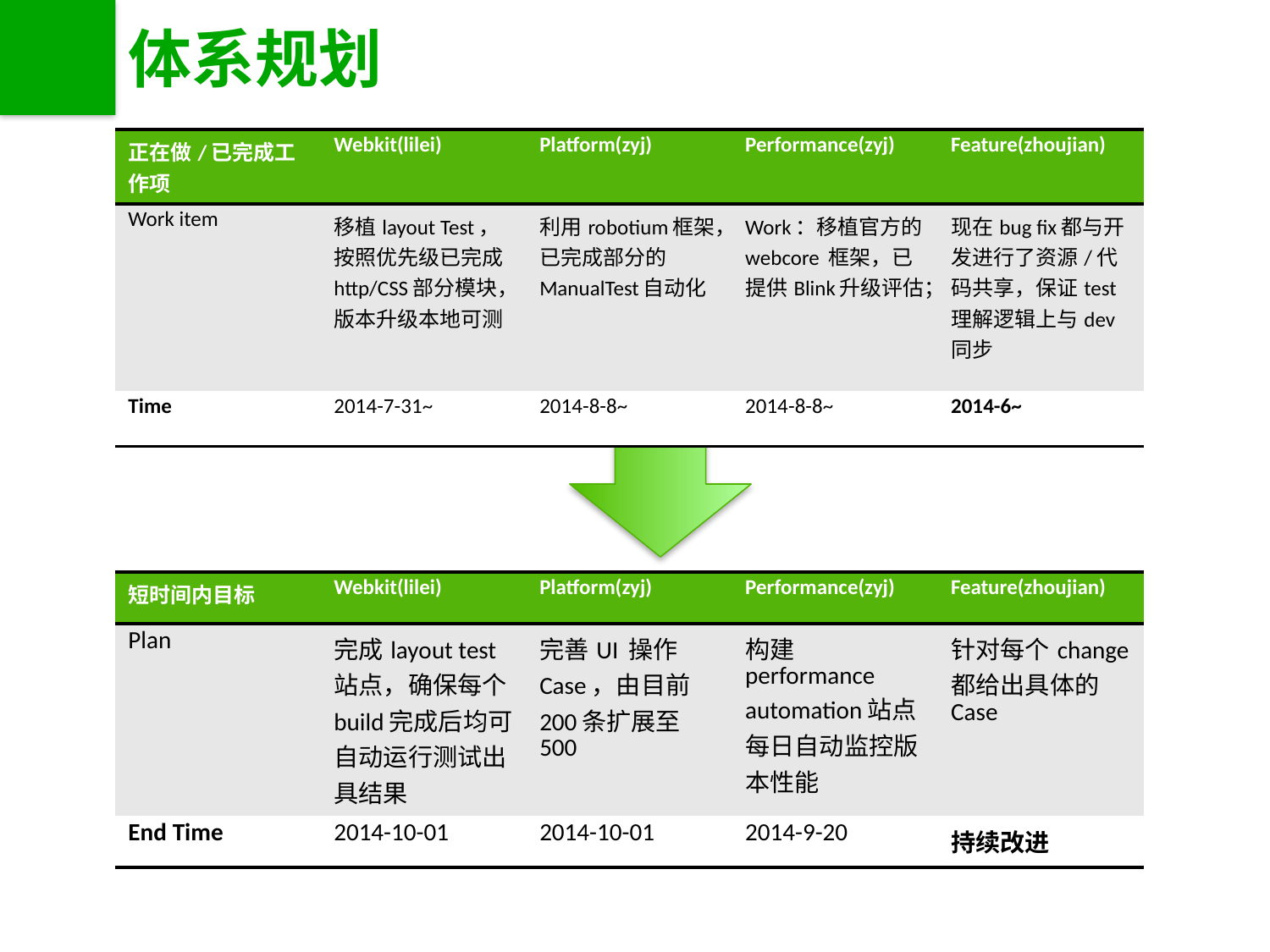

# 体系规划
| 正在做/已完成工作项 | Webkit(lilei) | Platform(zyj) | Performance(zyj) | Feature(zhoujian) |
| --- | --- | --- | --- | --- |
| Work item | 移植layout Test，按照优先级已完成http/CSS部分模块，版本升级本地可测 | 利用robotium框架，已完成部分的ManualTest自动化 | Work：移植官方的webcore 框架，已提供Blink升级评估； | 现在bug fix都与开发进行了资源/代码共享，保证test理解逻辑上与dev同步 |
| Time | 2014-7-31~ | 2014-8-8~ | 2014-8-8~ | 2014-6~ |

| 短时间内目标 | Webkit(lilei) | Platform(zyj) | Performance(zyj) | Feature(zhoujian) |
| --- | --- | --- | --- | --- |
| Plan | 完成layout test 站点，确保每个build完成后均可自动运行测试出具结果 | 完善UI 操作Case，由目前200条扩展至500 | 构建performance automation站点 每日自动监控版本性能 | 针对每个change都给出具体的Case |
| End Time | 2014-10-01 | 2014-10-01 | 2014-9-20 | 持续改进 |